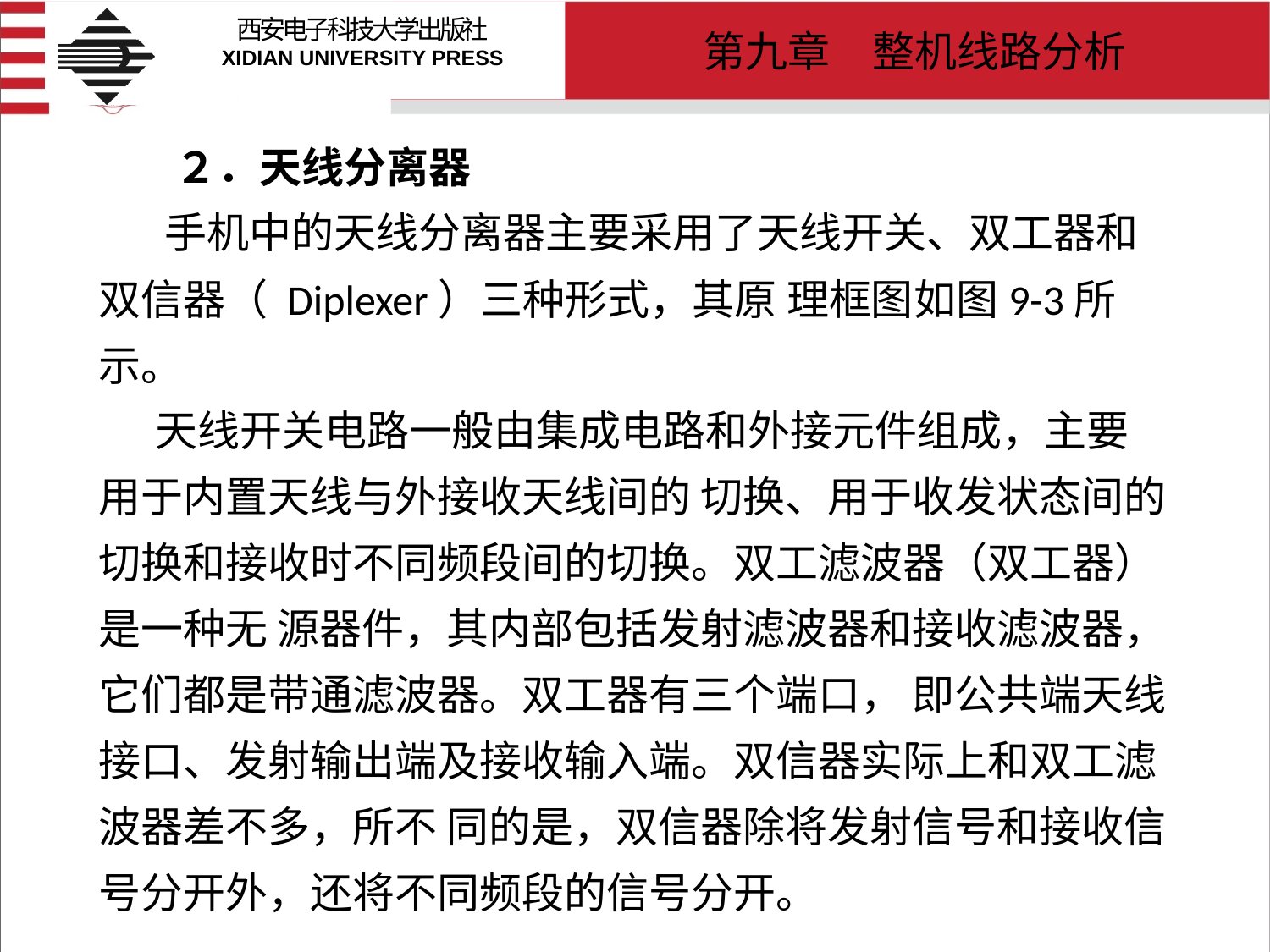

# ２．天线分离器 手机中的天线分离器主要采用了天线开关、双工器和双信器（ Diplexer）三种形式，其原 理框图如图9-3所示。 天线开关电路一般由集成电路和外接元件组成，主要用于内置天线与外接收天线间的 切换、用于收发状态间的切换和接收时不同频段间的切换。双工滤波器（双工器）是一种无 源器件，其内部包括发射滤波器和接收滤波器，它们都是带通滤波器。双工器有三个端口， 即公共端天线接口、发射输出端及接收输入端。双信器实际上和双工滤波器差不多，所不 同的是，双信器除将发射信号和接收信号分开外，还将不同频段的信号分开。